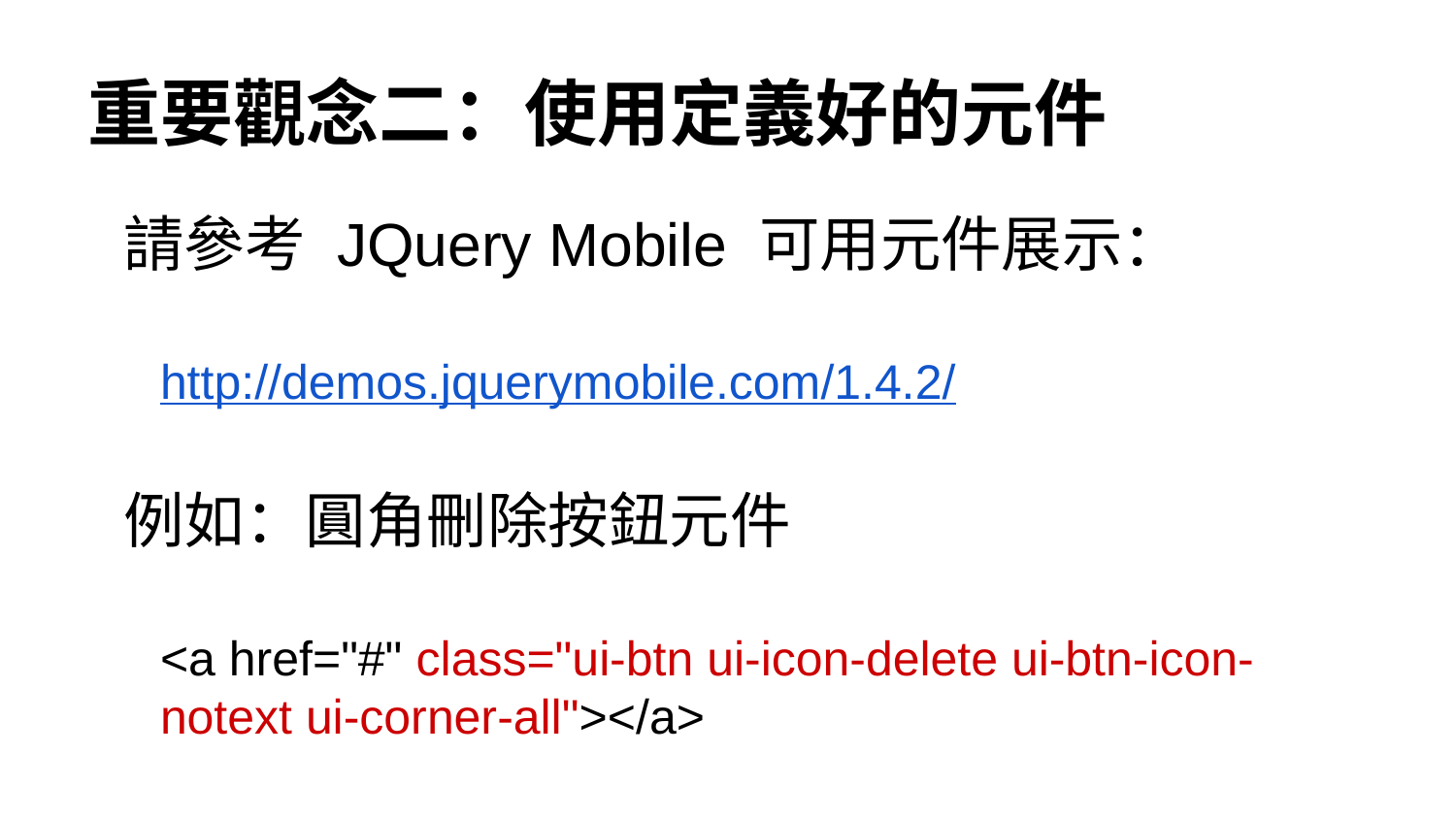

# 重要觀念二：使用定義好的元件
請參考 JQuery Mobile 可用元件展示：
http://demos.jquerymobile.com/1.4.2/

例如：圓角刪除按鈕元件
<a href="#" class="ui-btn ui-icon-delete ui-btn-icon-notext ui-corner-all"></a>